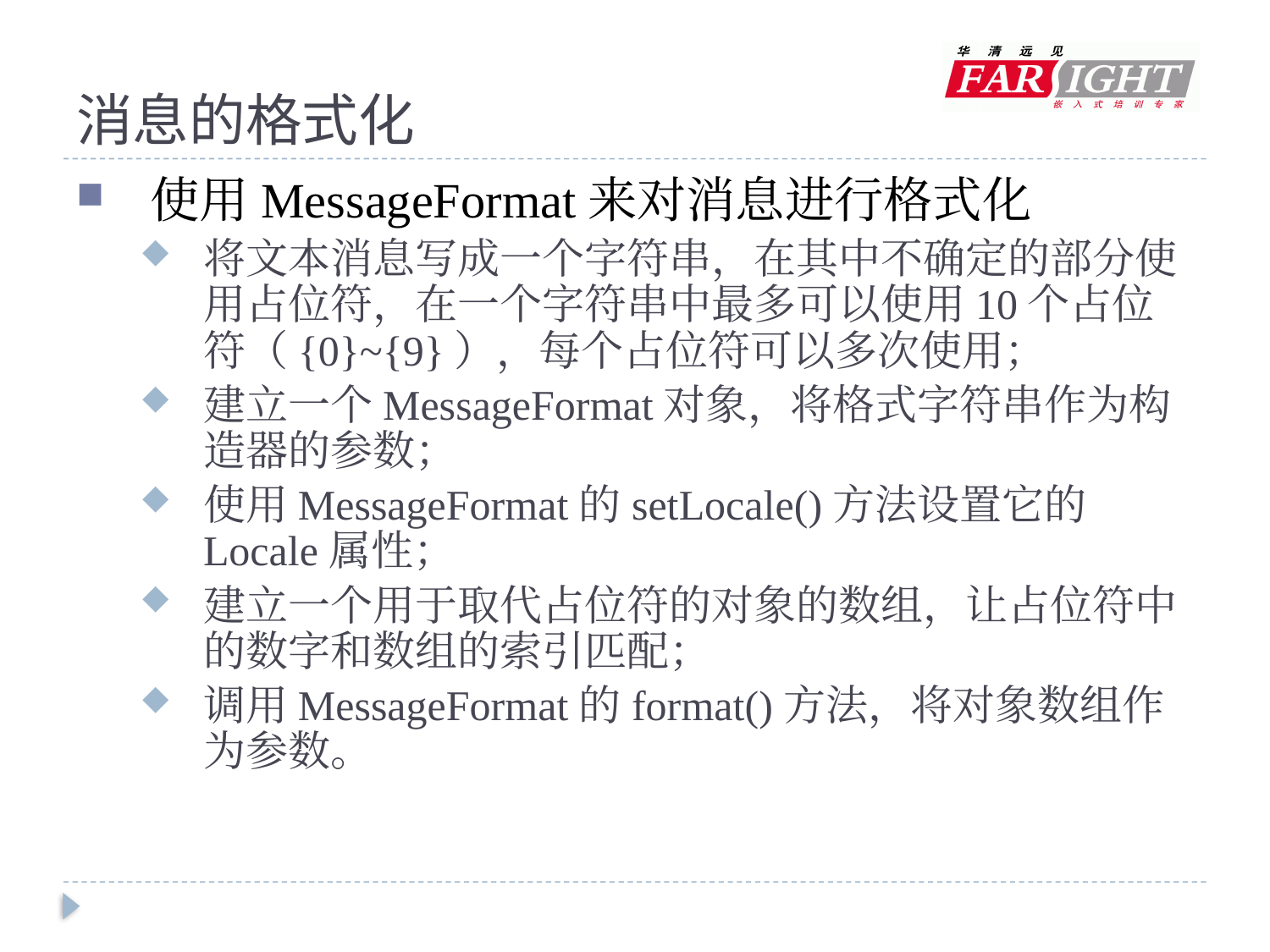

# 消息的格式化
使用MessageFormat来对消息进行格式化
将文本消息写成一个字符串，在其中不确定的部分使用占位符，在一个字符串中最多可以使用10个占位符（{0}~{9}），每个占位符可以多次使用；
建立一个MessageFormat对象，将格式字符串作为构造器的参数；
使用MessageFormat的setLocale()方法设置它的Locale属性；
建立一个用于取代占位符的对象的数组，让占位符中的数字和数组的索引匹配；
调用MessageFormat的format()方法，将对象数组作为参数。